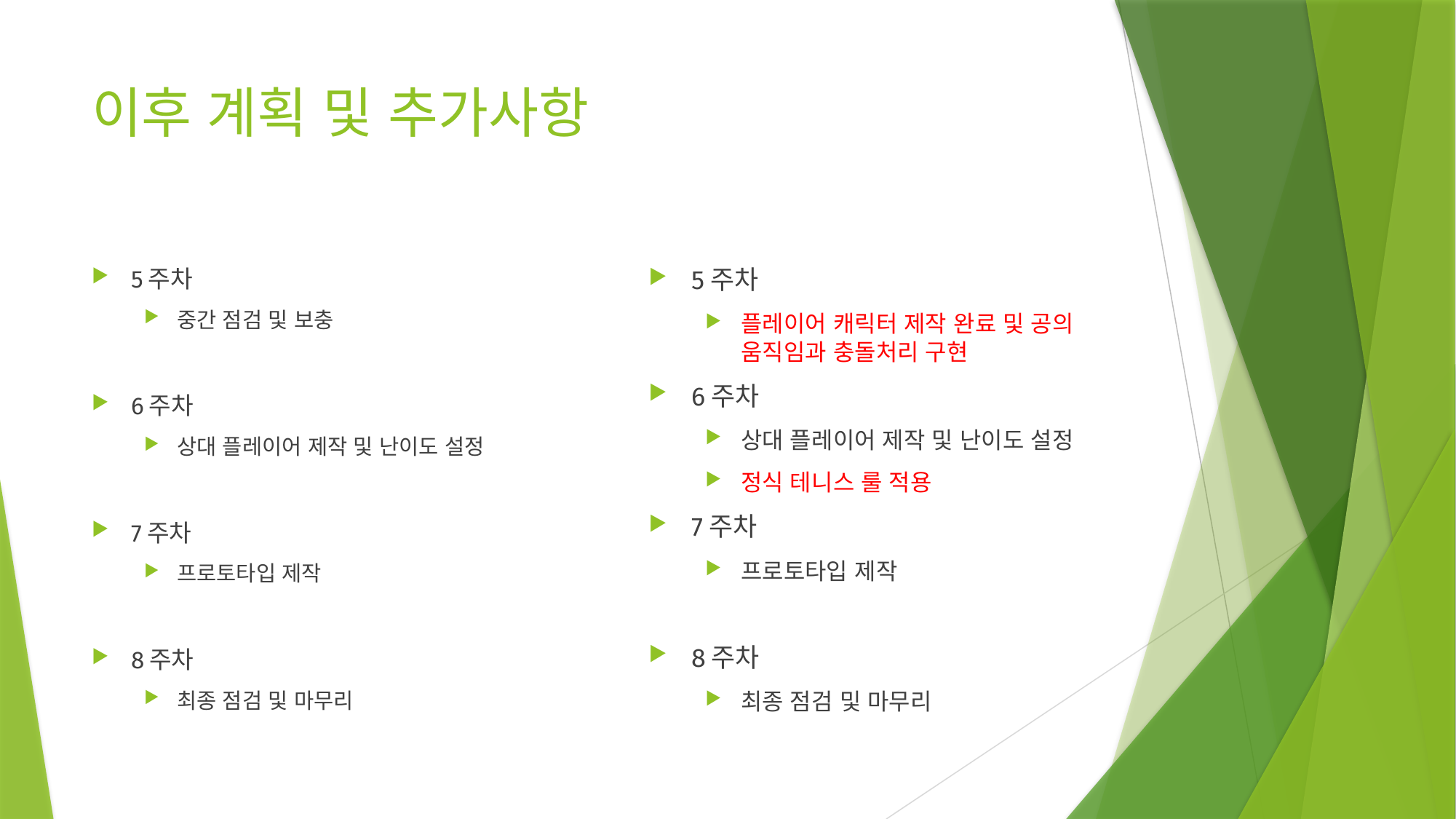

# 이후 계획 및 추가사항
5주차
플레이어 캐릭터 제작 완료 및 공의 움직임과 충돌처리 구현
6주차
상대 플레이어 제작 및 난이도 설정
정식 테니스 룰 적용
7주차
프로토타입 제작

8주차
최종 점검 및 마무리

5주차
중간 점검 및 보충

6주차
상대 플레이어 제작 및 난이도 설정

7주차
프로토타입 제작

8주차
최종 점검 및 마무리